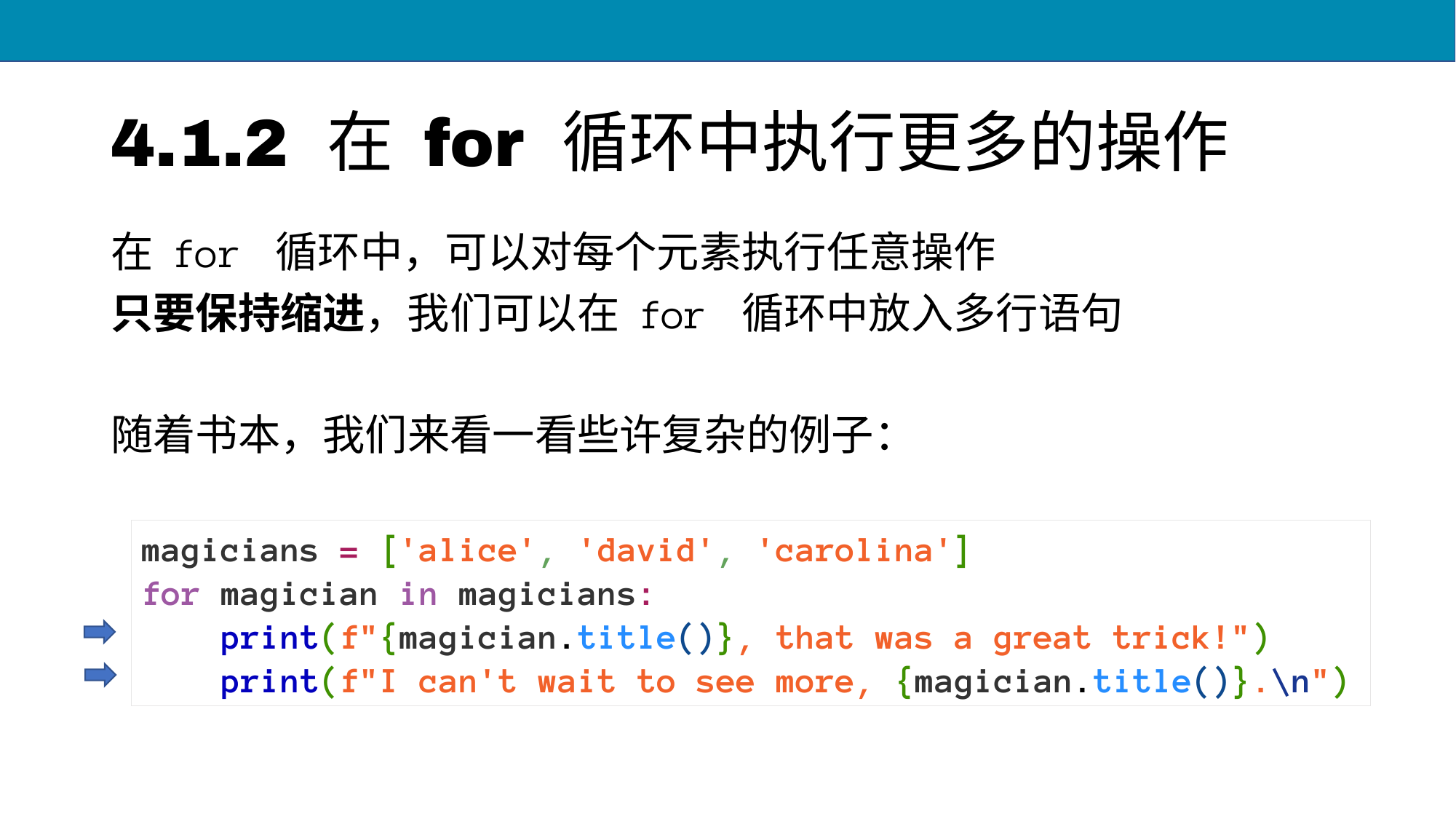

# 4.1.2 在 for 循环中执行更多的操作
在 for 循环中，可以对每个元素执行任意操作
只要保持缩进，我们可以在 for 循环中放入多行语句

随着书本，我们来看一看些许复杂的例子：

magicians = ['alice', 'david', 'carolina']
for magician in magicians:
    print(f"{magician.title()}, that was a great trick!")
    print(f"I can't wait to see more, {magician.title()}.\n")